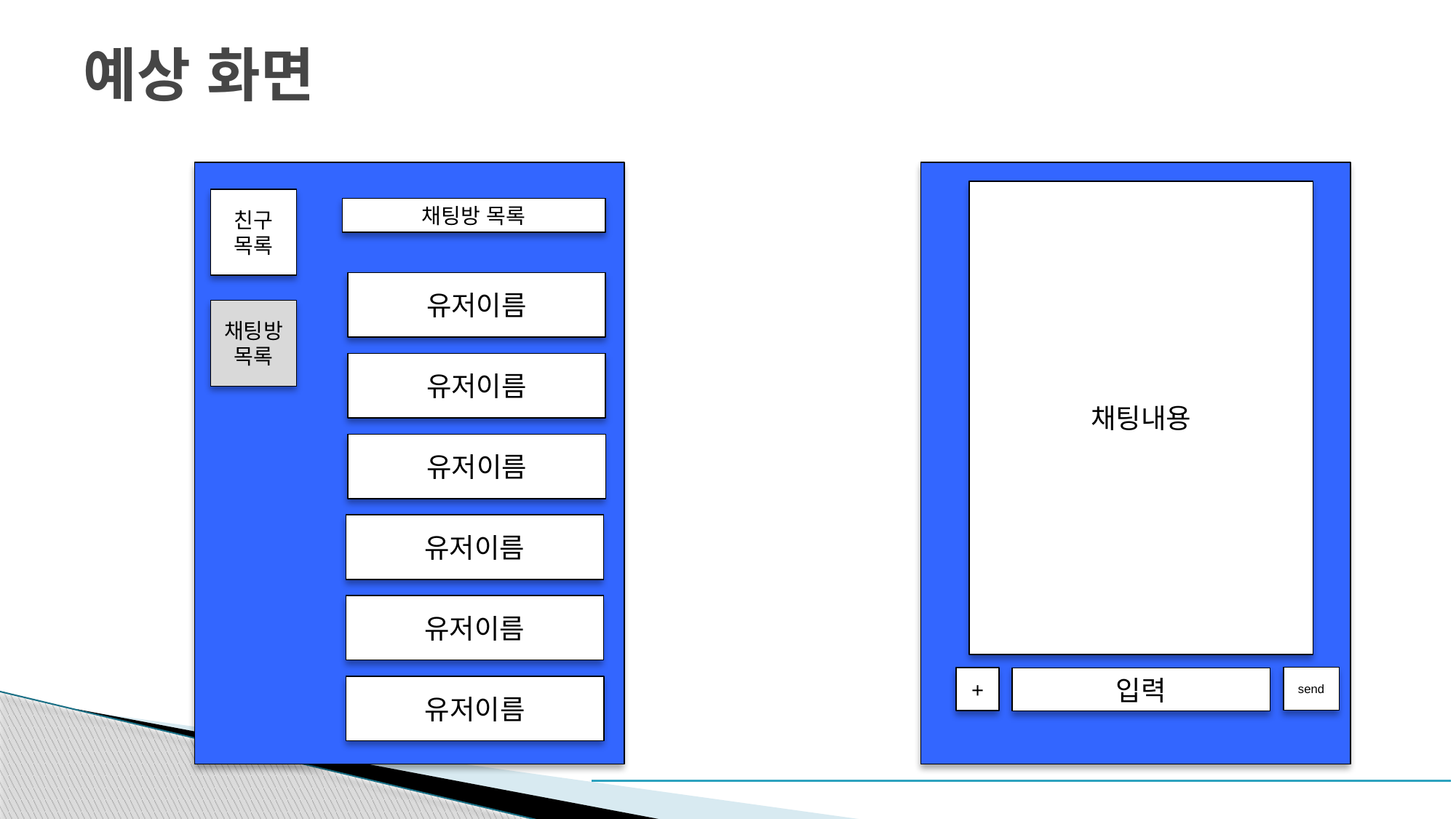

# 예상 화면

채팅내용
친구
목록
채팅방 목록
유저이름
채팅방목록
유저이름
유저이름
유저이름
유저이름
send
+
입력
유저이름